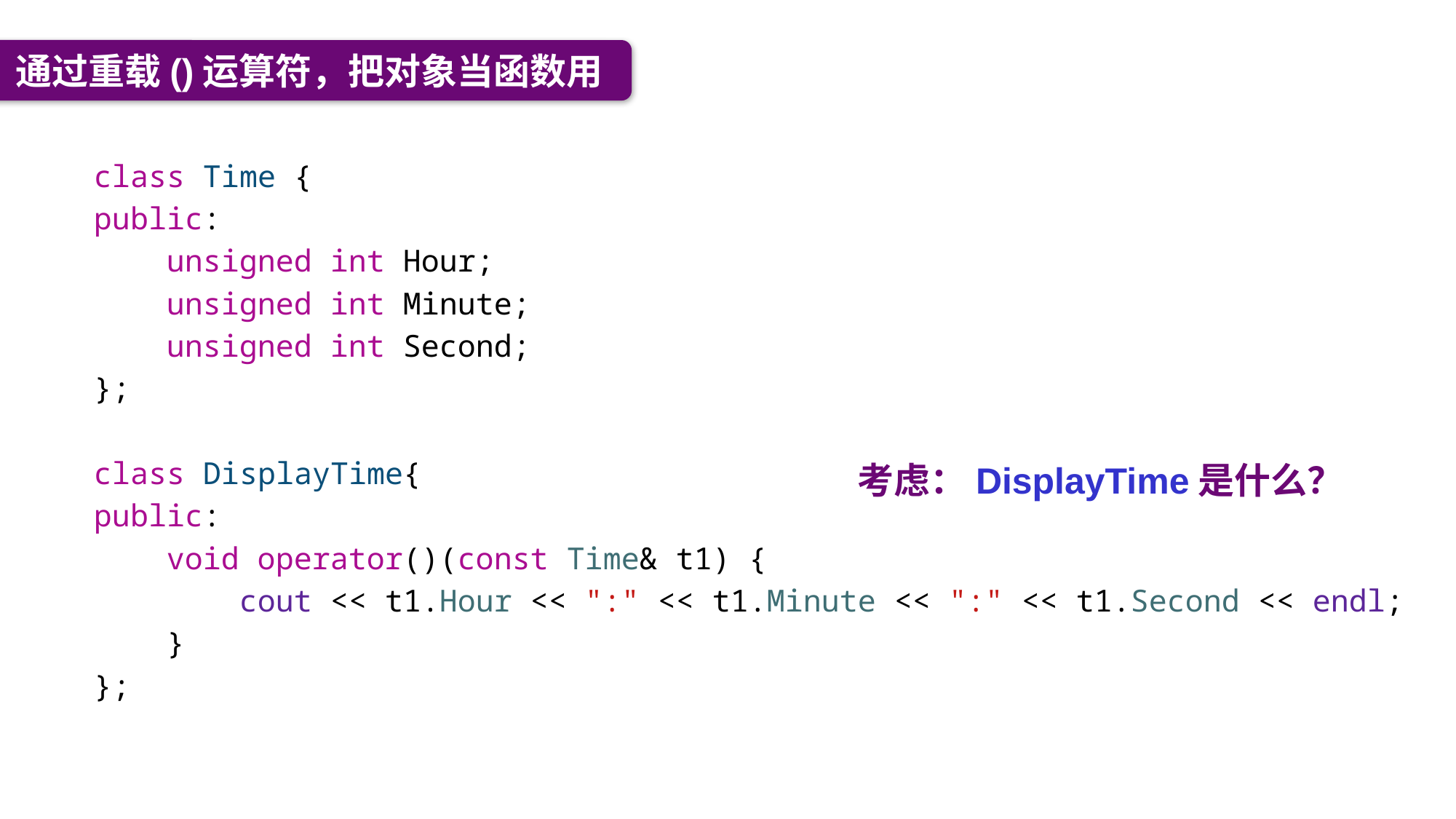

通过重载()运算符，把对象当函数用
class Time {
public:
    unsigned int Hour;
    unsigned int Minute;
    unsigned int Second;
};

class DisplayTime{
public:
    void operator()(const Time& t1) {
        cout << t1.Hour << ":" << t1.Minute << ":" << t1.Second << endl;
    }
};
考虑：DisplayTime是什么？
39